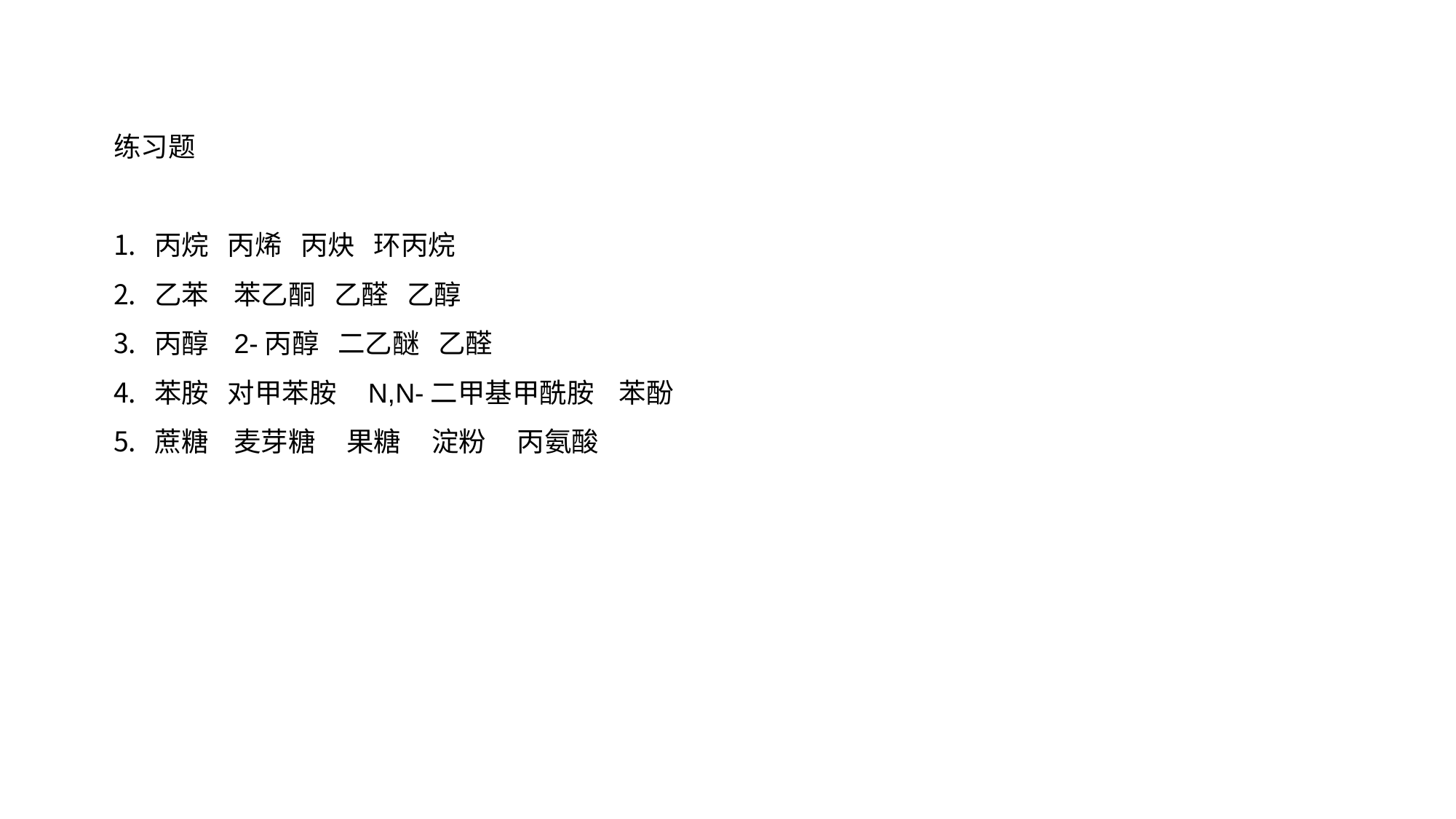

练习题

丙烷   丙烯   丙炔   环丙烷
乙苯    苯乙酮   乙醛   乙醇
丙醇   2-丙醇   二乙醚   乙醛
苯胺   对甲苯胺    N,N-二甲基甲酰胺    苯酚
蔗糖    麦芽糖     果糖     淀粉     丙氨酸